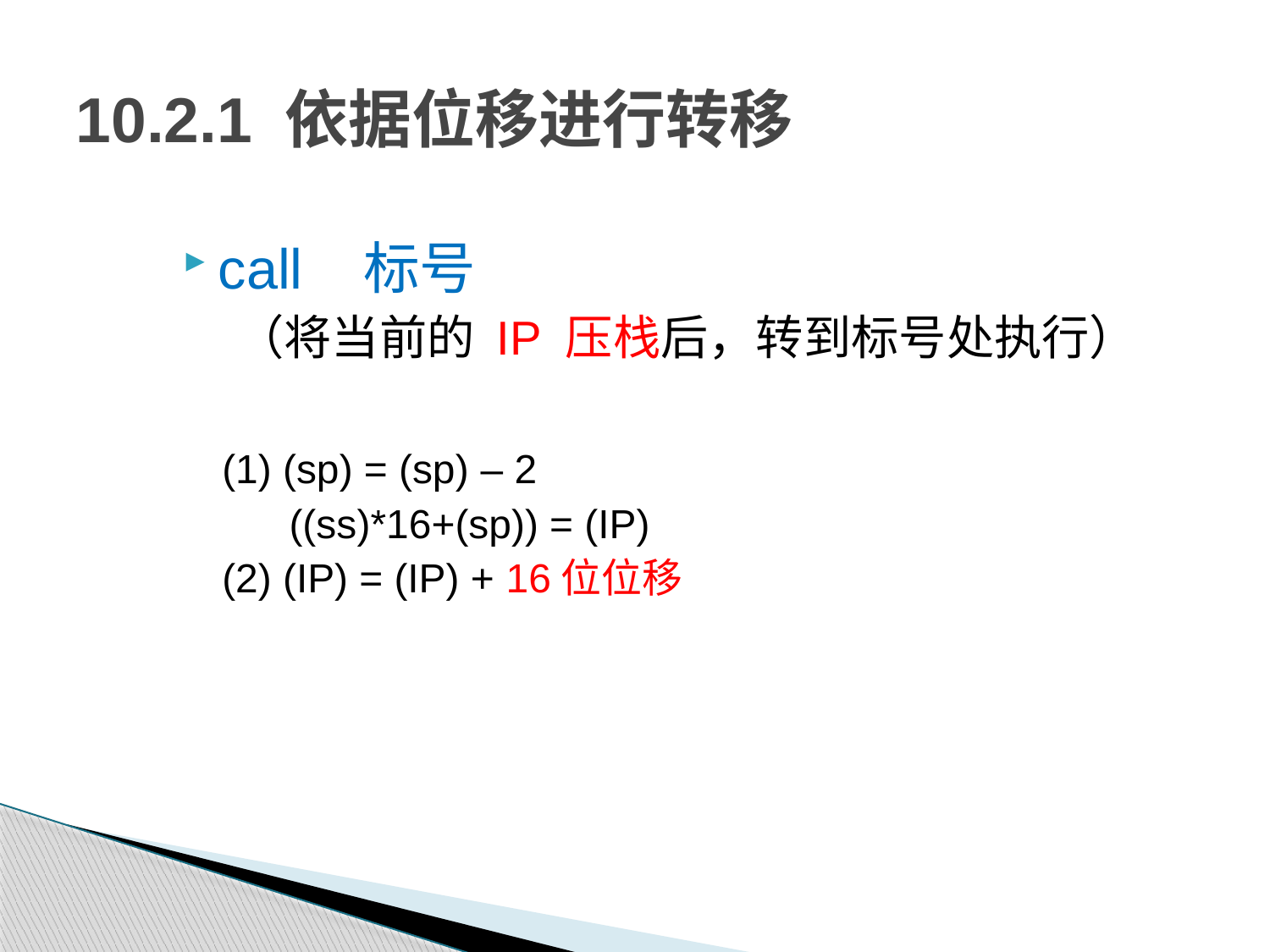

# 10.2.1 依据位移进行转移
call   标号
    （将当前的 IP 压栈后，转到标号处执行）

(1) (sp) = (sp) – 2
      ((ss)*16+(sp)) = (IP)
(2) (IP) = (IP) + 16位位移